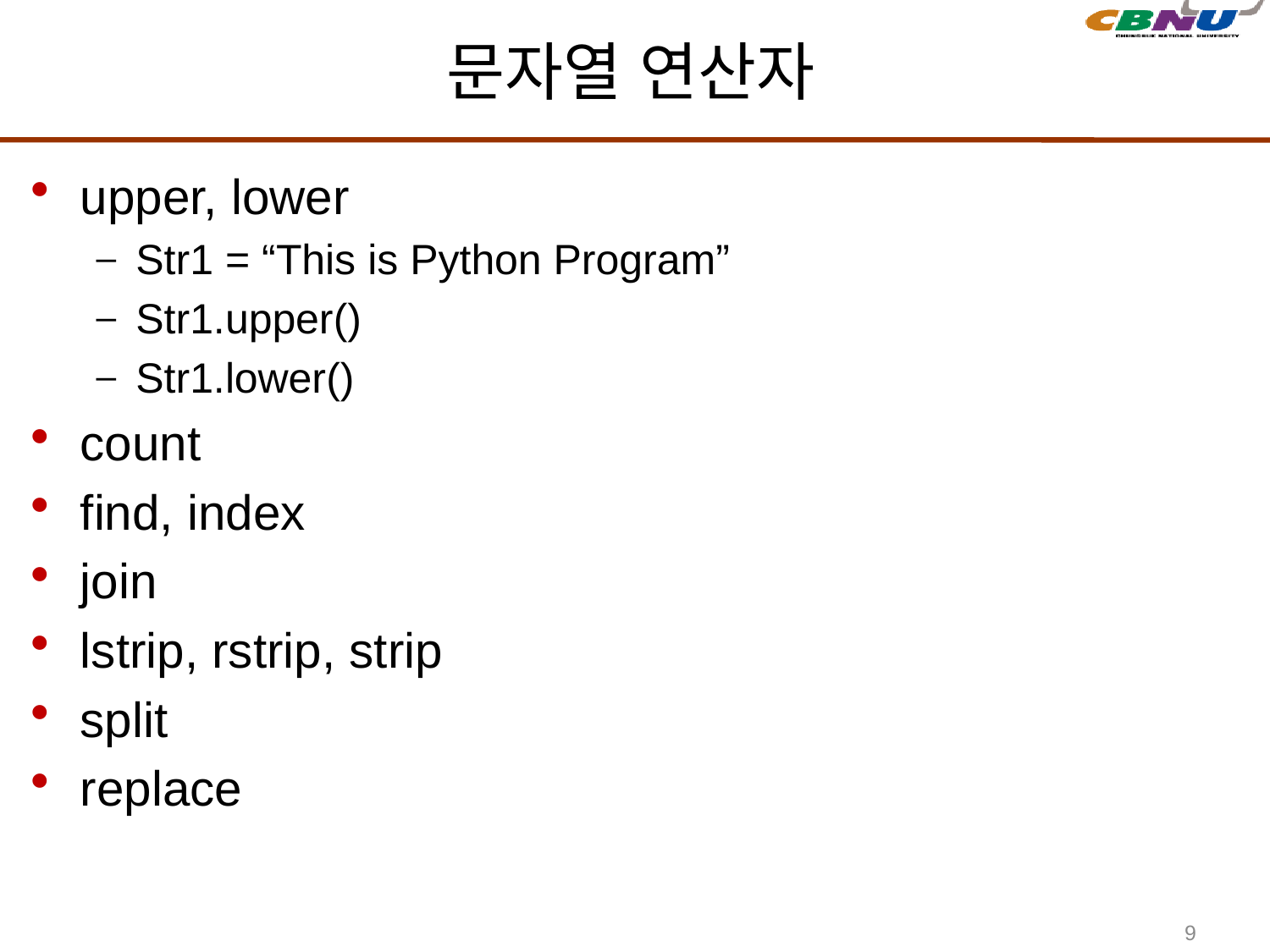

# 문자열 연산자
upper, lower
Str1 = “This is Python Program”
Str1.upper()
Str1.lower()
count
find, index
join
lstrip, rstrip, strip
split
replace
9